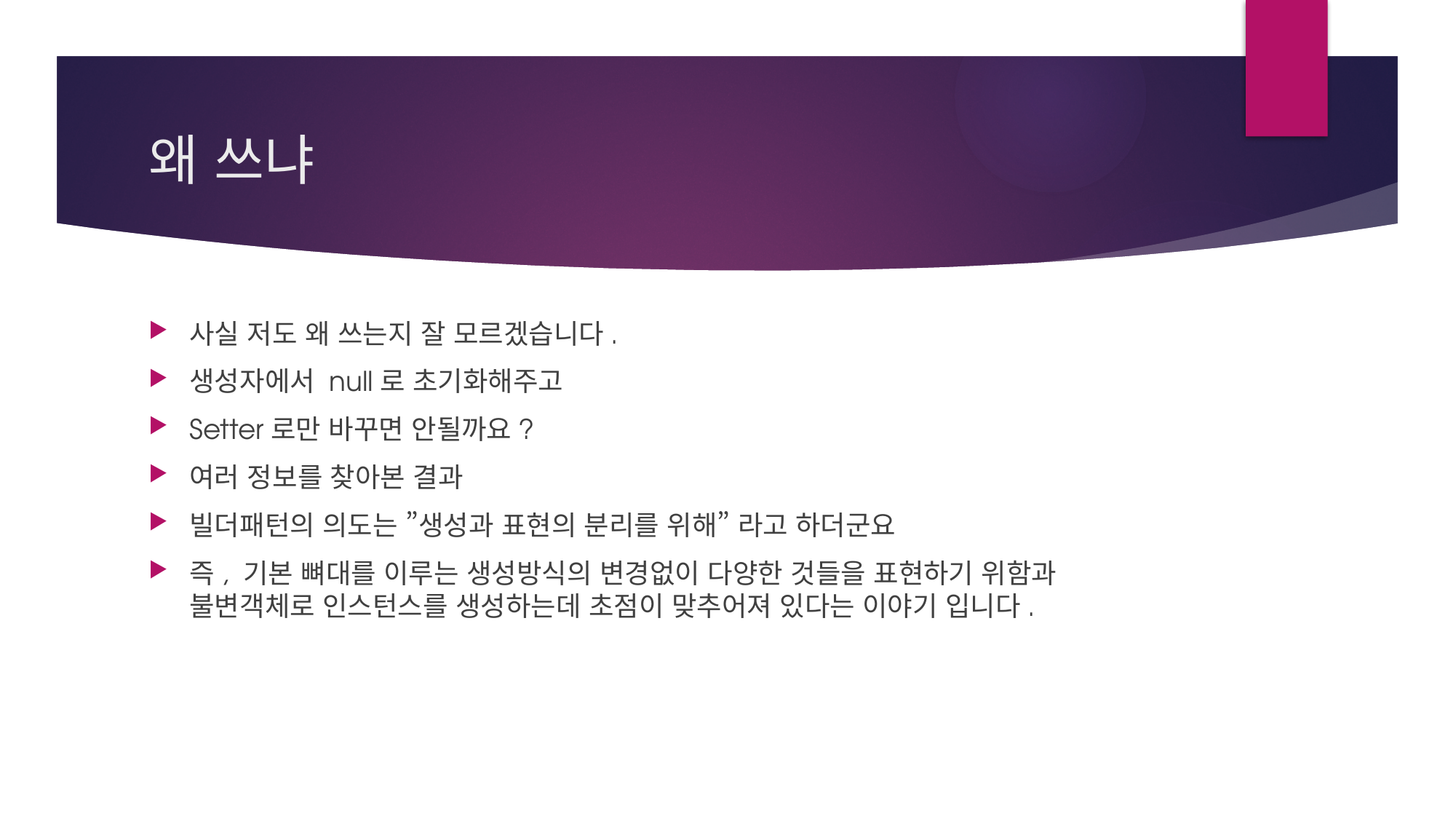

# 왜 쓰냐
사실 저도 왜 쓰는지 잘 모르겠습니다.
생성자에서 null로 초기화해주고
Setter로만 바꾸면 안될까요?
여러 정보를 찾아본 결과
빌더패턴의 의도는 ”생성과 표현의 분리를 위해” 라고 하더군요
즉, 기본 뼈대를 이루는 생성방식의 변경없이 다양한 것들을 표현하기 위함과 불변객체로 인스턴스를 생성하는데 초점이 맞추어져 있다는 이야기 입니다.